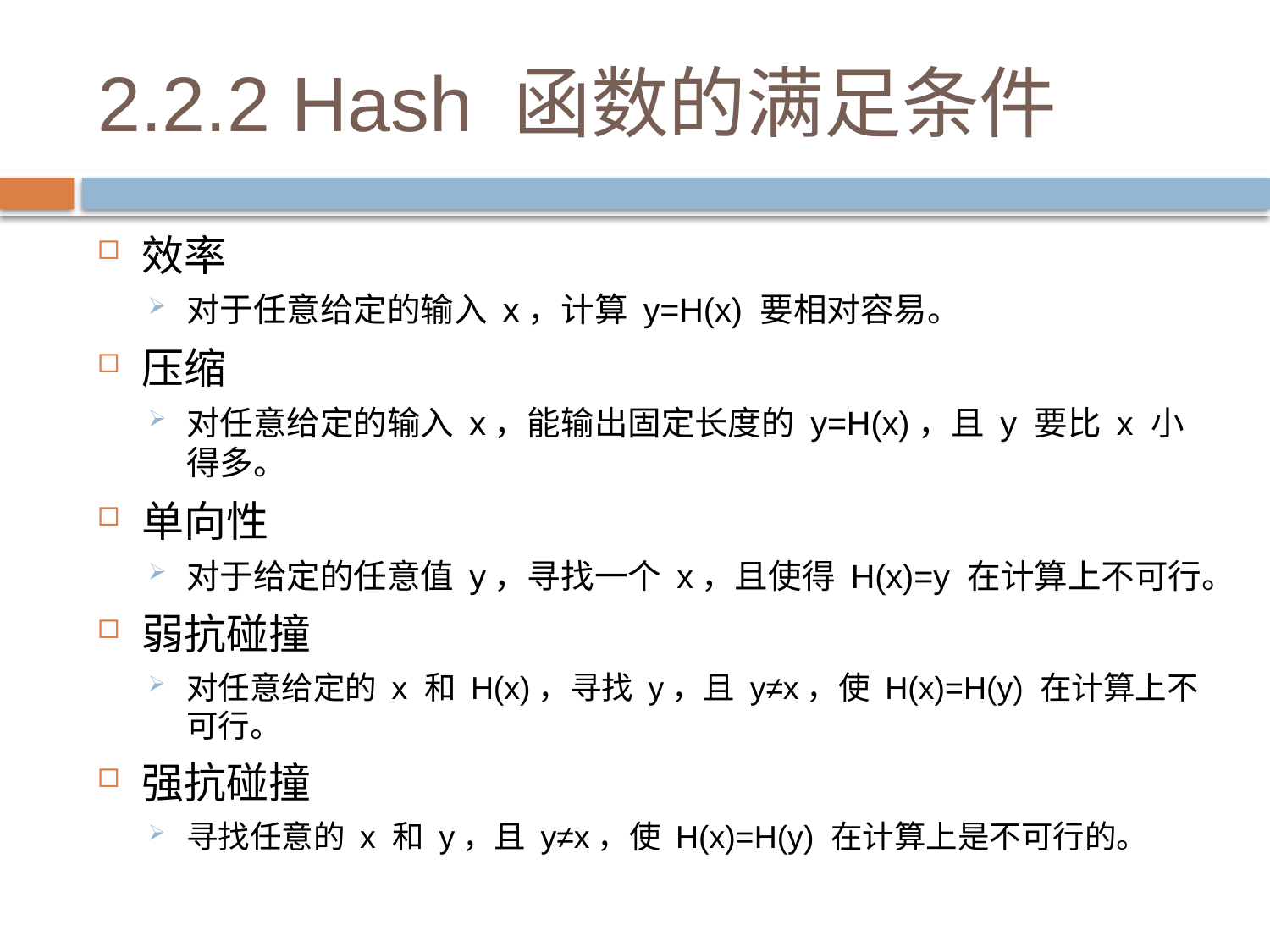

# 2.2.2 Hash 函数的满足条件
效率
对于任意给定的输入 x，计算 y=H(x) 要相对容易。
压缩
对任意给定的输入 x，能输出固定长度的 y=H(x)，且 y 要比 x 小得多。
单向性
对于给定的任意值 y，寻找一个 x，且使得 H(x)=y 在计算上不可行。
弱抗碰撞
对任意给定的 x 和 H(x)，寻找 y，且 y≠x，使 H(x)=H(y) 在计算上不可行。
强抗碰撞
寻找任意的 x 和 y，且 y≠x，使 H(x)=H(y) 在计算上是不可行的。